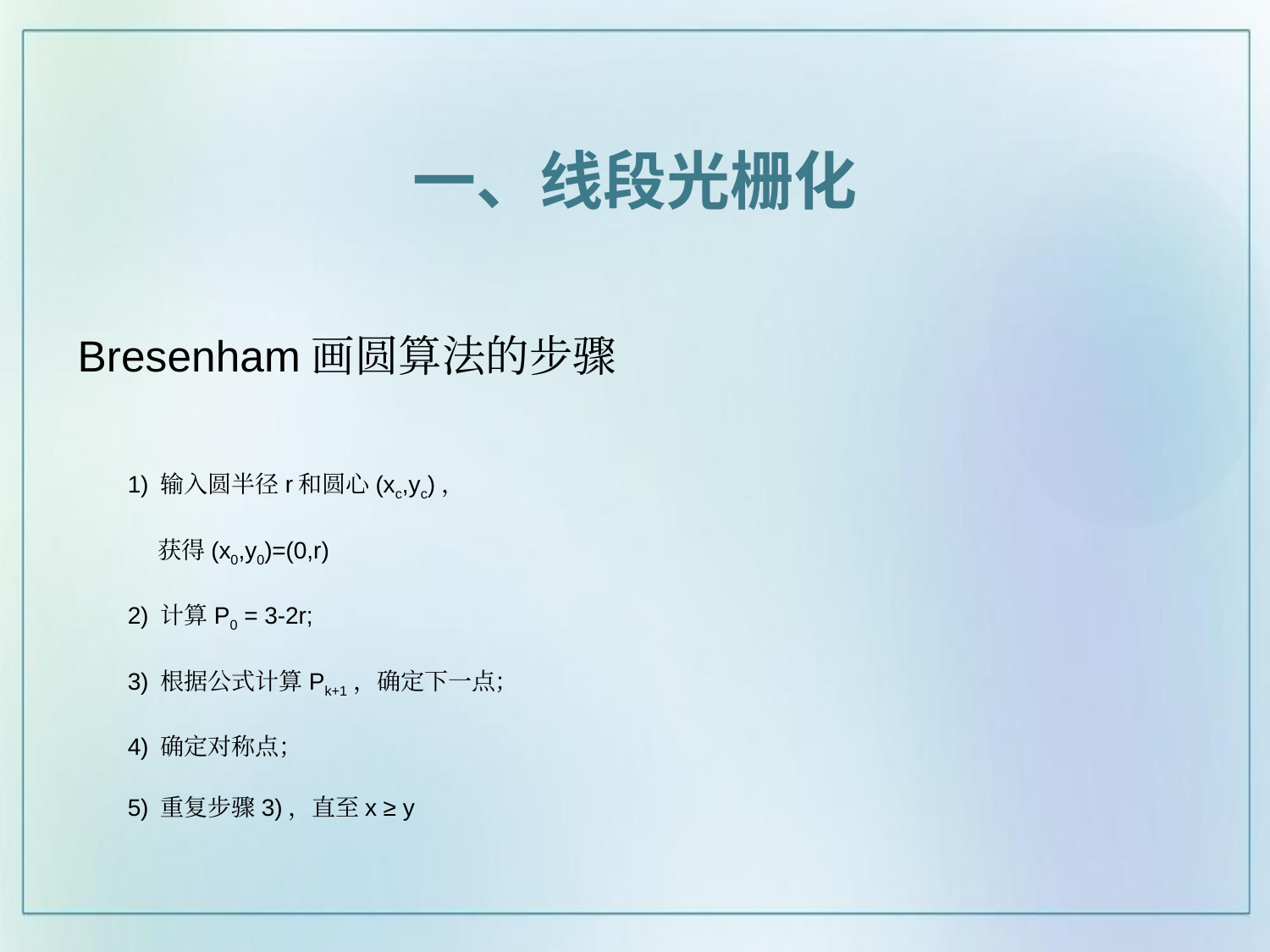

一、线段光栅化
# Bresenham画圆算法的步骤
1) 输入圆半径r和圆心(xc,yc)，
    获得(x0,y0)=(0,r)
2) 计算P0 = 3-2r;
3) 根据公式计算Pk+1，确定下一点；
4) 确定对称点；
5) 重复步骤3)，直至x ≥ y